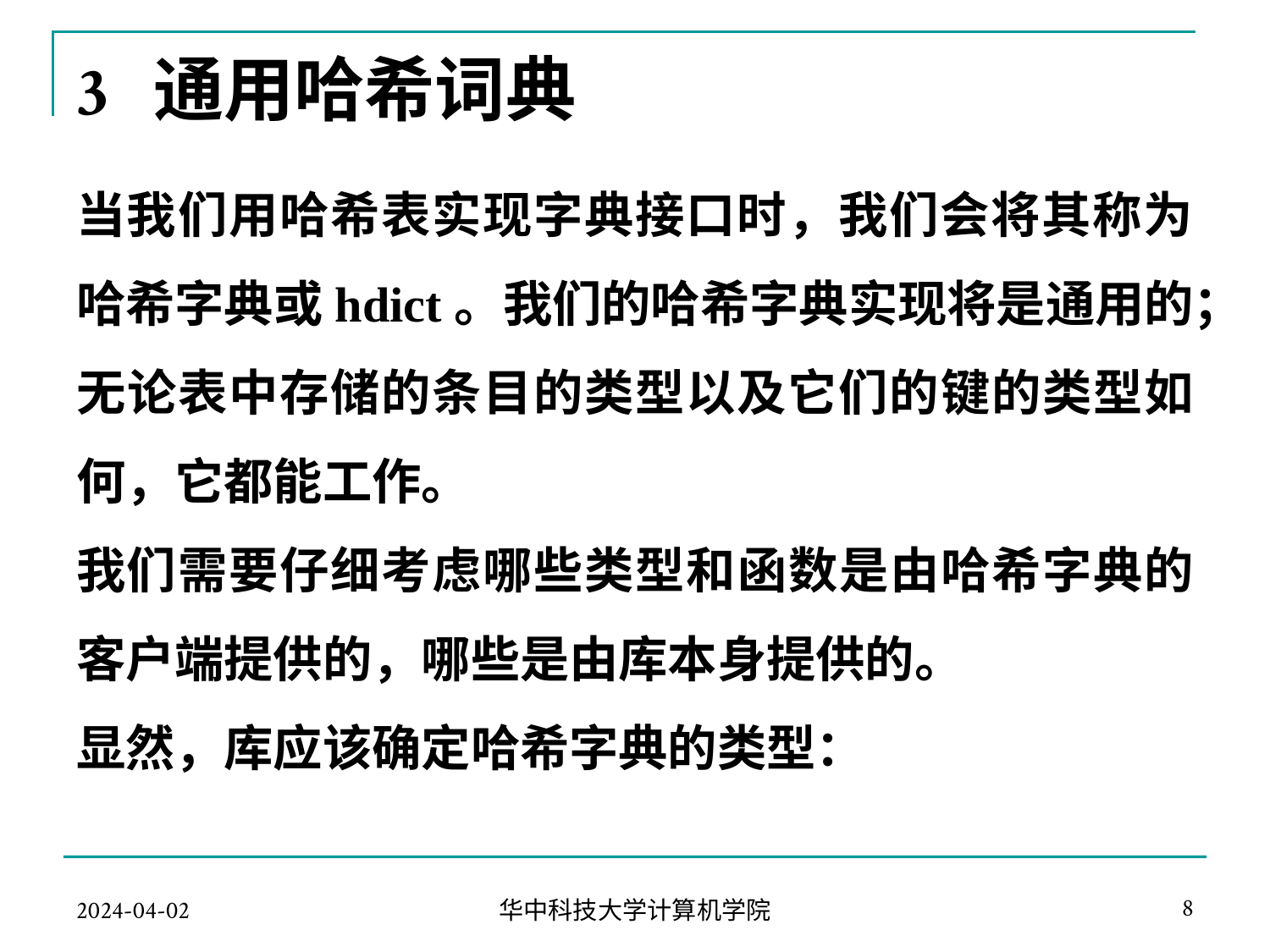

# 3  通用哈希词典
当我们用哈希表实现字典接口时，我们会将其称为哈希字典或hdict。我们的哈希字典实现将是通用的；无论表中存储的条目的类型以及它们的键的类型如何，它都能工作。
我们需要仔细考虑哪些类型和函数是由哈希字典的客户端提供的，哪些是由库本身提供的。
显然，库应该确定哈希字典的类型：
2024-04-02
8
华中科技大学计算机学院